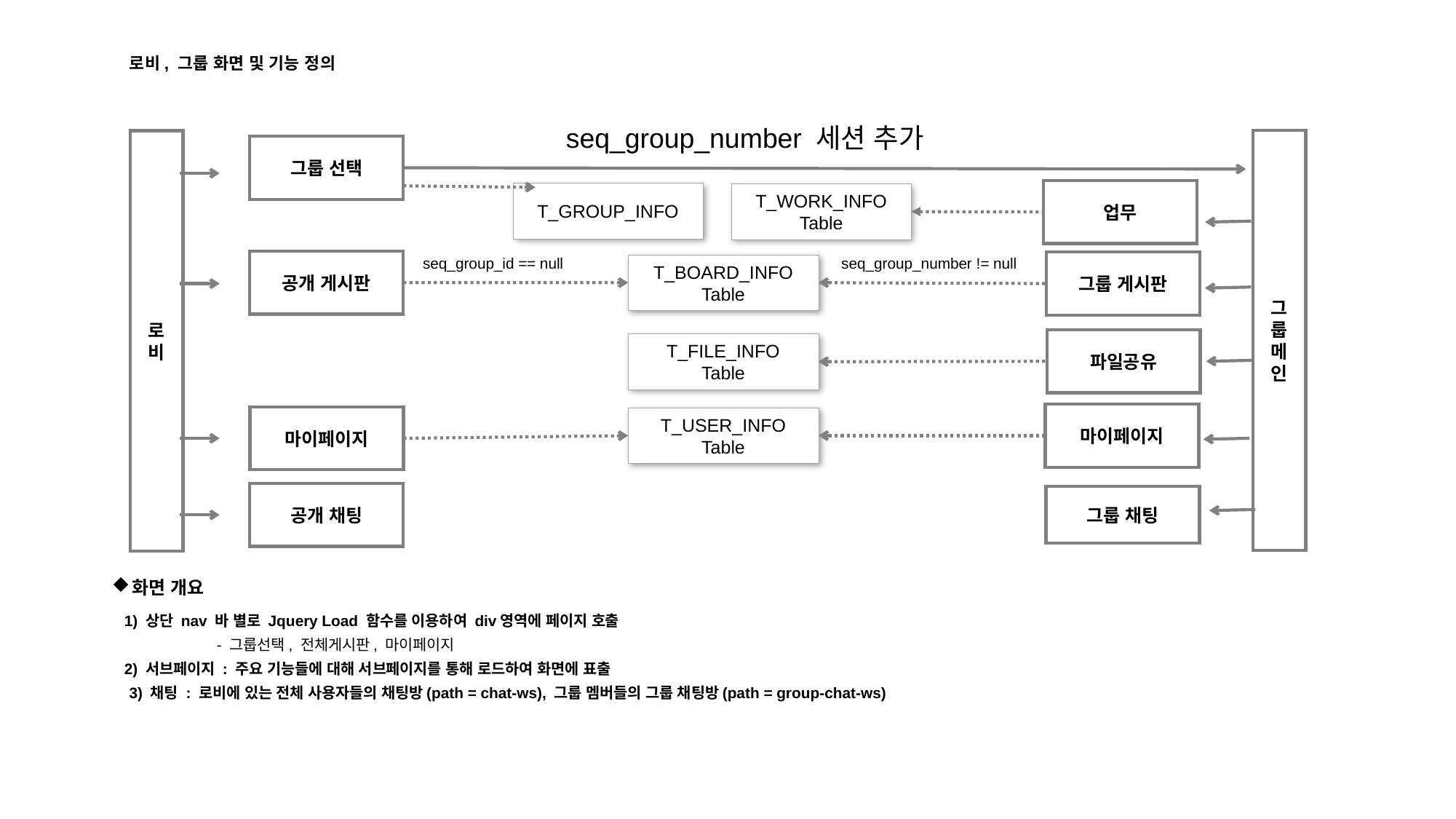

로비, 그룹 화면 및 기능 정의
seq_group_number 세션 추가
그룹메인
로비
그룹 선택
업무
T_GROUP_INFO
T_WORK_INFO
Table
seq_group_number != null
seq_group_id == null
공개 게시판
그룹 게시판
T_BOARD_INFO
Table
파일공유
T_FILE_INFO
Table
마이페이지
마이페이지
T_USER_INFO
Table
공개 채팅
그룹 채팅
화면 개요
    1) 상단 nav 바 별로 Jquery Load 함수를 이용하여 div영역에 페이지 호출
	- 그룹선택, 전체게시판, 마이페이지
    2) 서브페이지 : 주요 기능들에 대해 서브페이지를 통해 로드하여 화면에 표출
3) 채팅 : 로비에 있는 전체 사용자들의 채팅방(path = chat-ws), 그룹 멤버들의 그룹 채팅방(path = group-chat-ws)